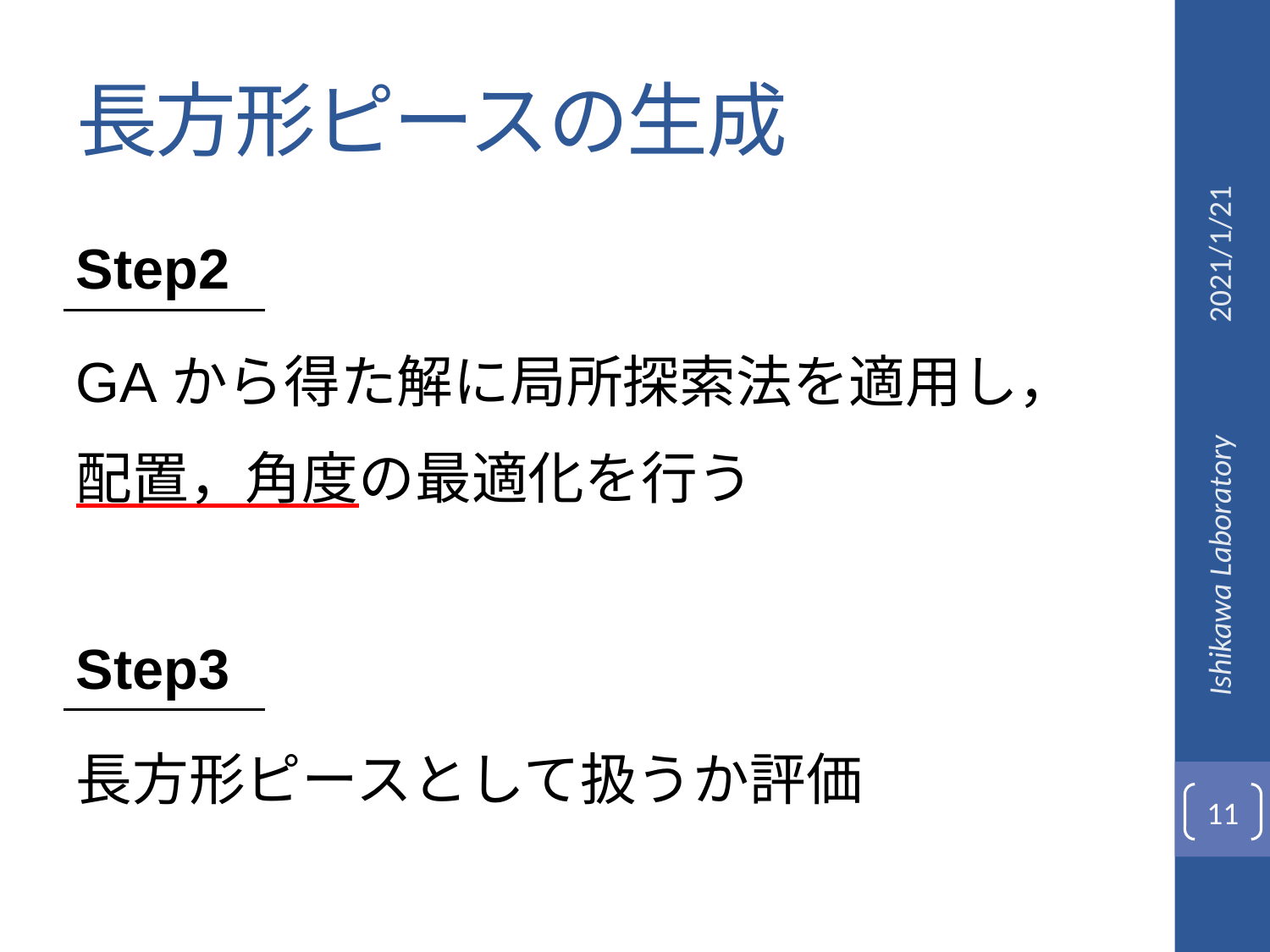

# 長方形ピースの生成
2021/1/21
Step2
GAから得た解に局所探索法を適用し，
配置，角度の最適化を行う
Ishikawa Laboratory
Step3
長方形ピースとして扱うか評価
11